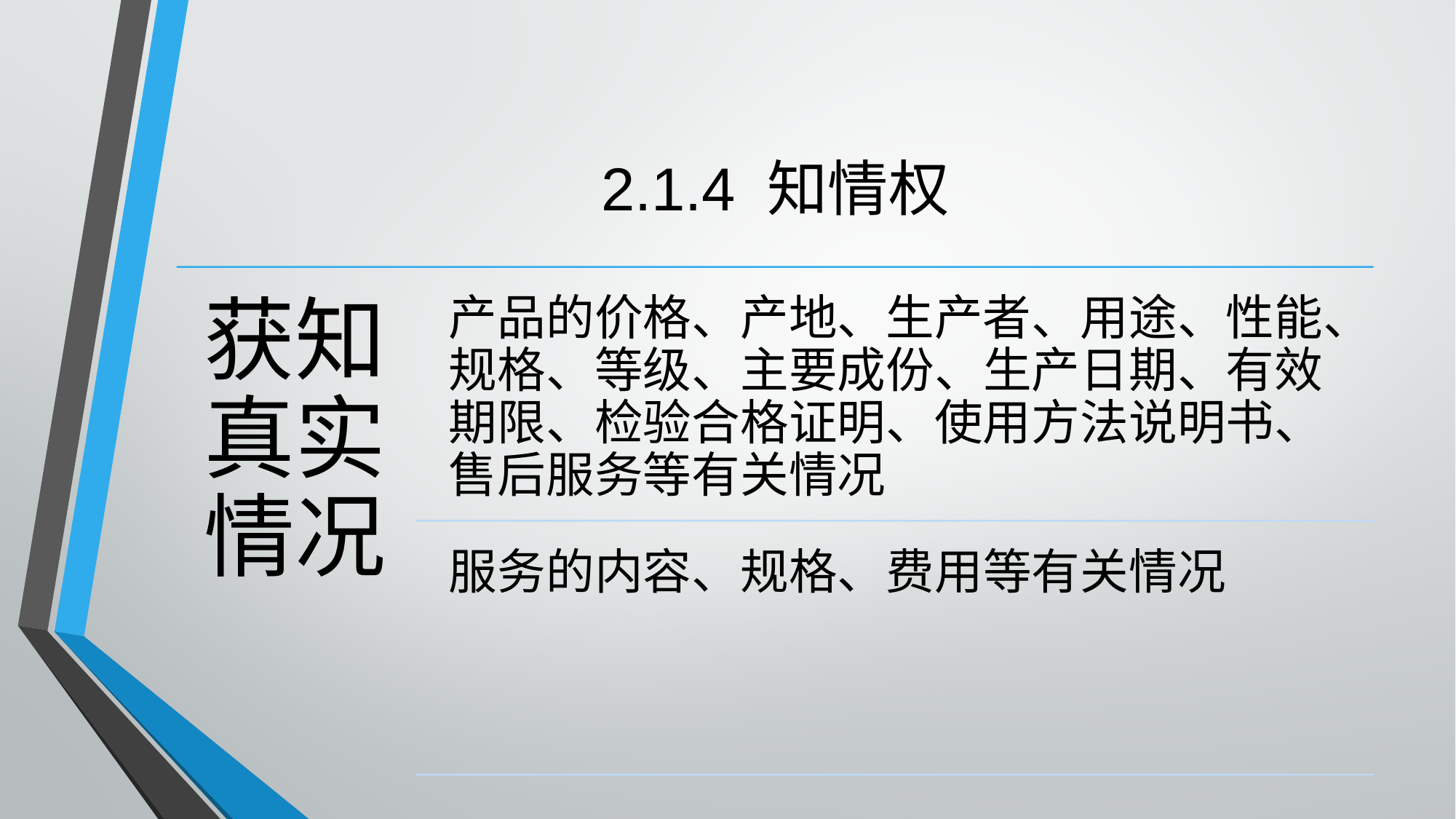

# 2.1.4 知情权
获知真实情况
产品的价格、产地、生产者、用途、性能、规格、等级、主要成份、生产日期、有效期限、检验合格证明、使用方法说明书、售后服务等有关情况
服务的内容、规格、费用等有关情况